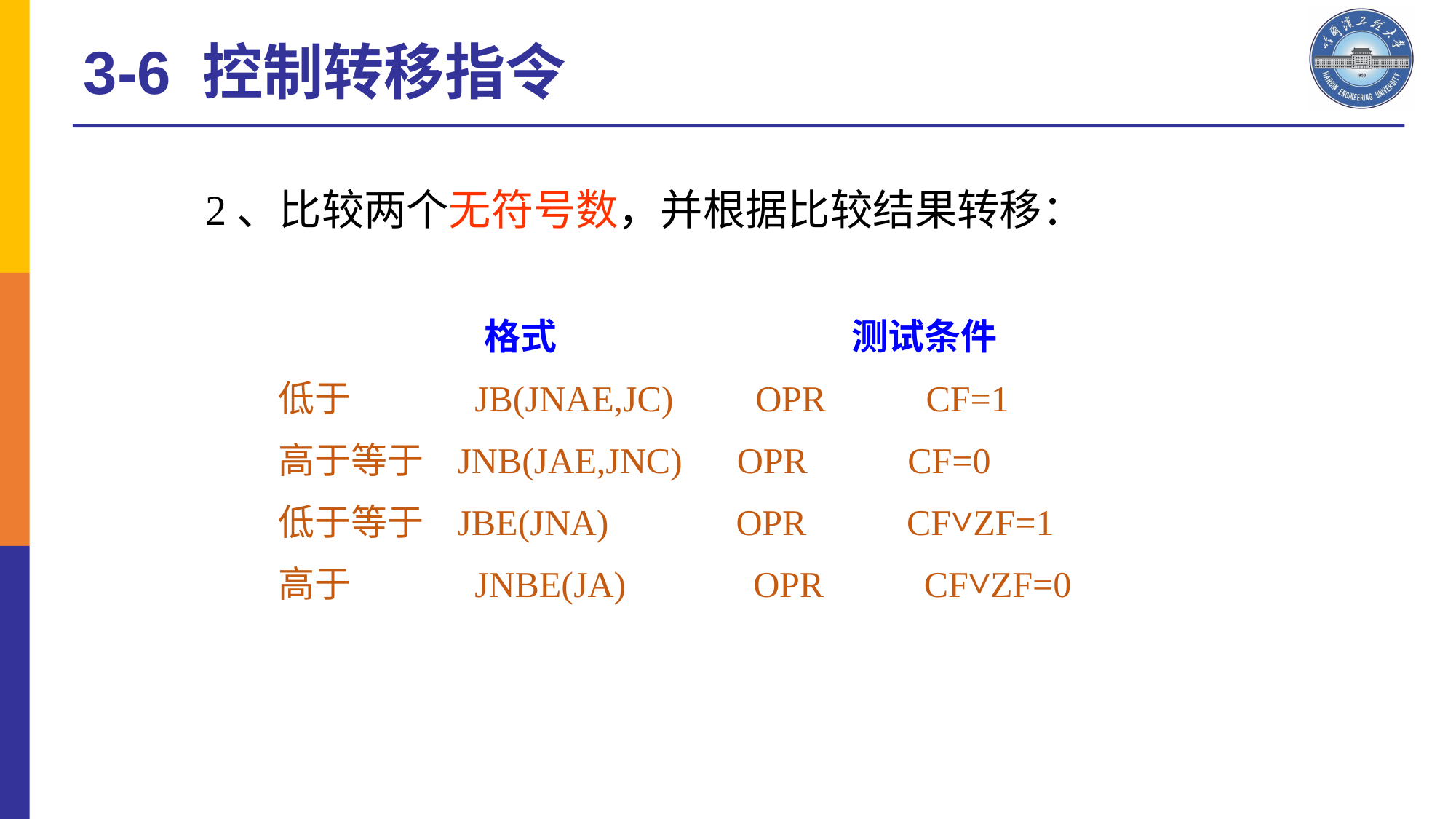

3-6 控制转移指令
2、比较两个无符号数，并根据比较结果转移：

                                 格式                                    测试条件
低于              JB(JNAE,JC)         OPR           CF=1
高于等于   JNB(JAE,JNC)      OPR           CF=0
低于等于   JBE(JNA)              OPR           CF∨ZF=1
高于              JNBE(JA)              OPR           CF∨ZF=0